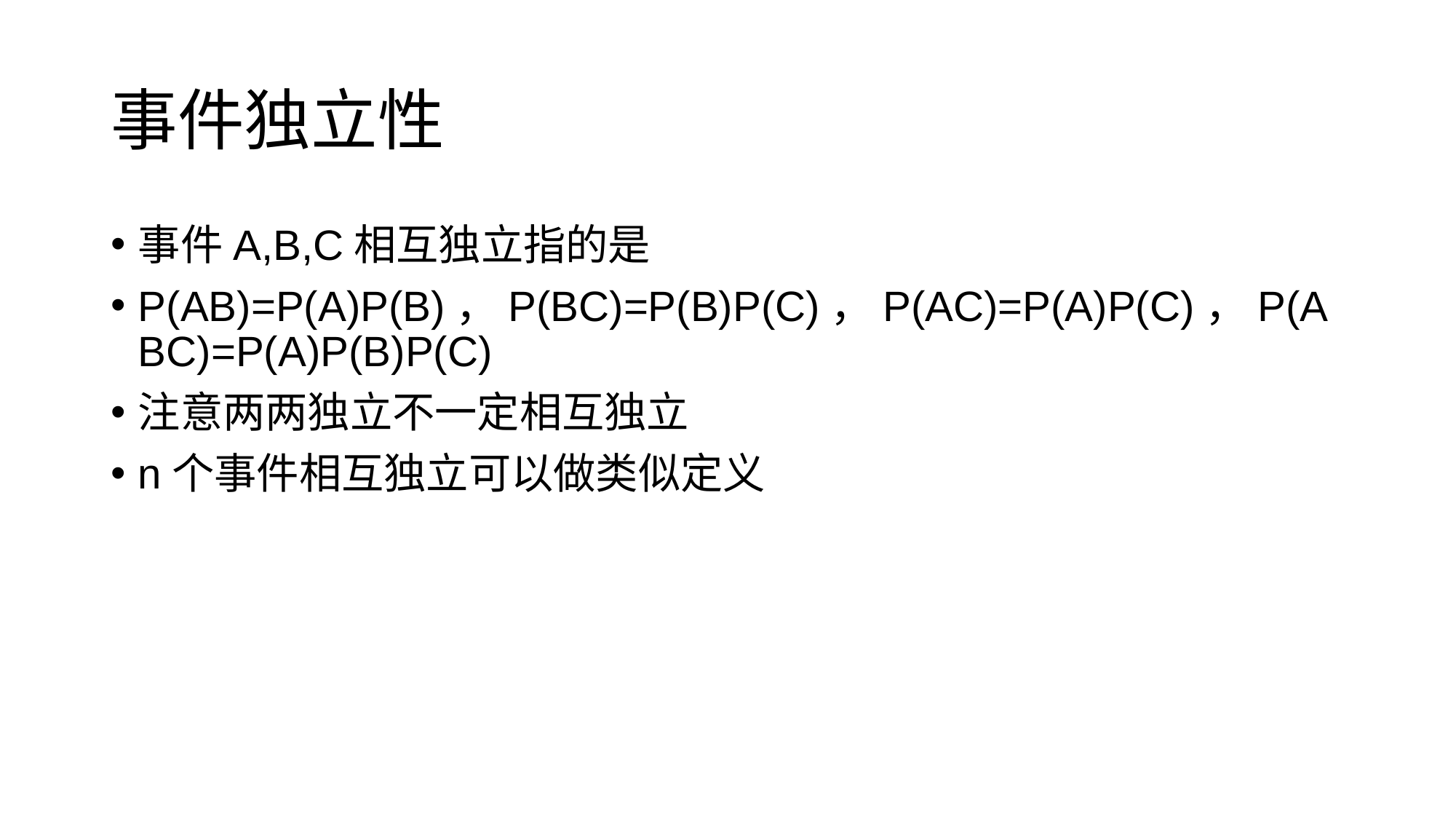

# 事件独立性
事件A,B,C相互独立指的是
P(AB)=P(A)P(B)，P(BC)=P(B)P(C)，P(AC)=P(A)P(C)，P(ABC)=P(A)P(B)P(C)
注意两两独立不一定相互独立
n个事件相互独立可以做类似定义